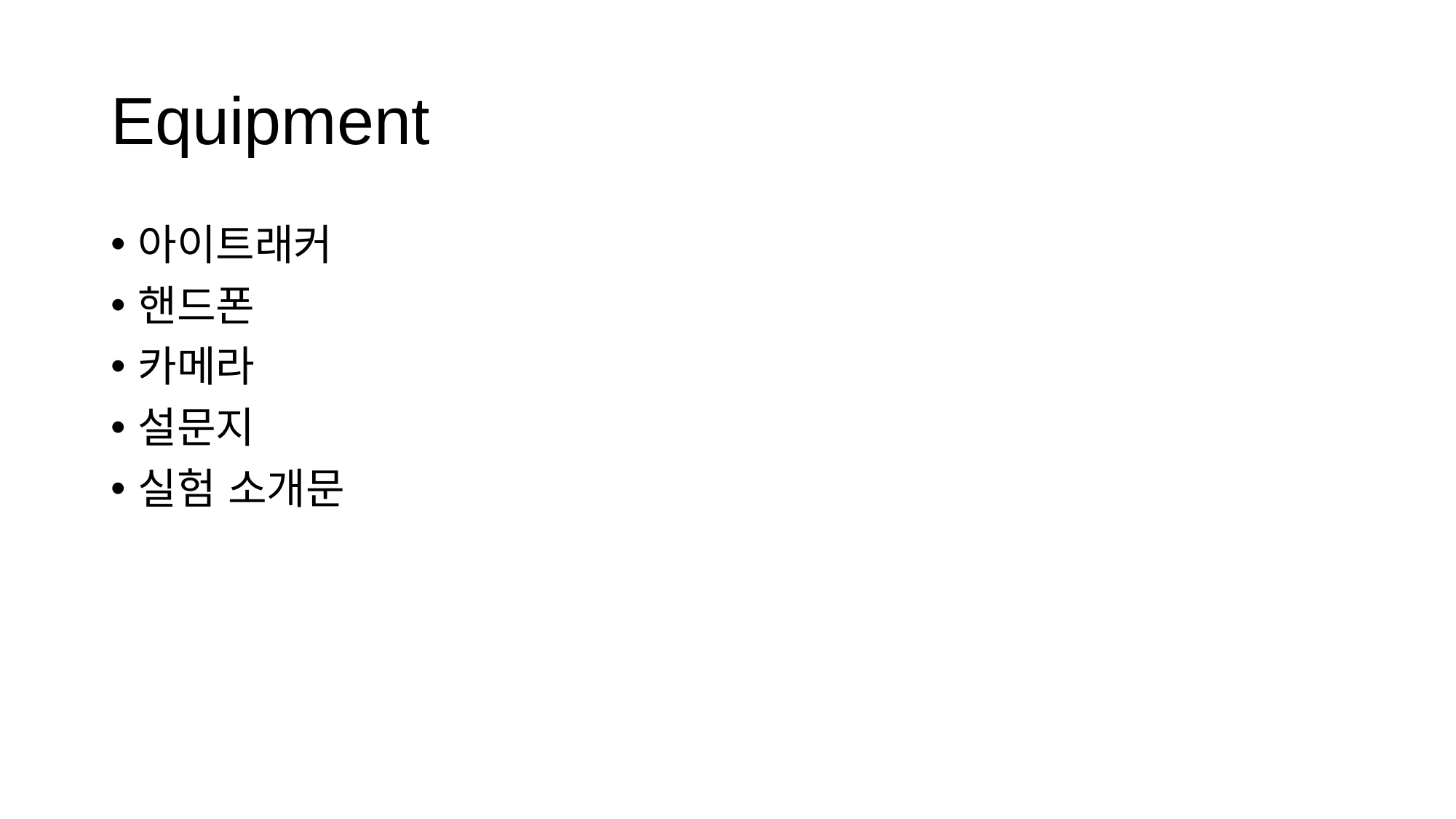

# Equipment
아이트래커
핸드폰
카메라
설문지
실험 소개문